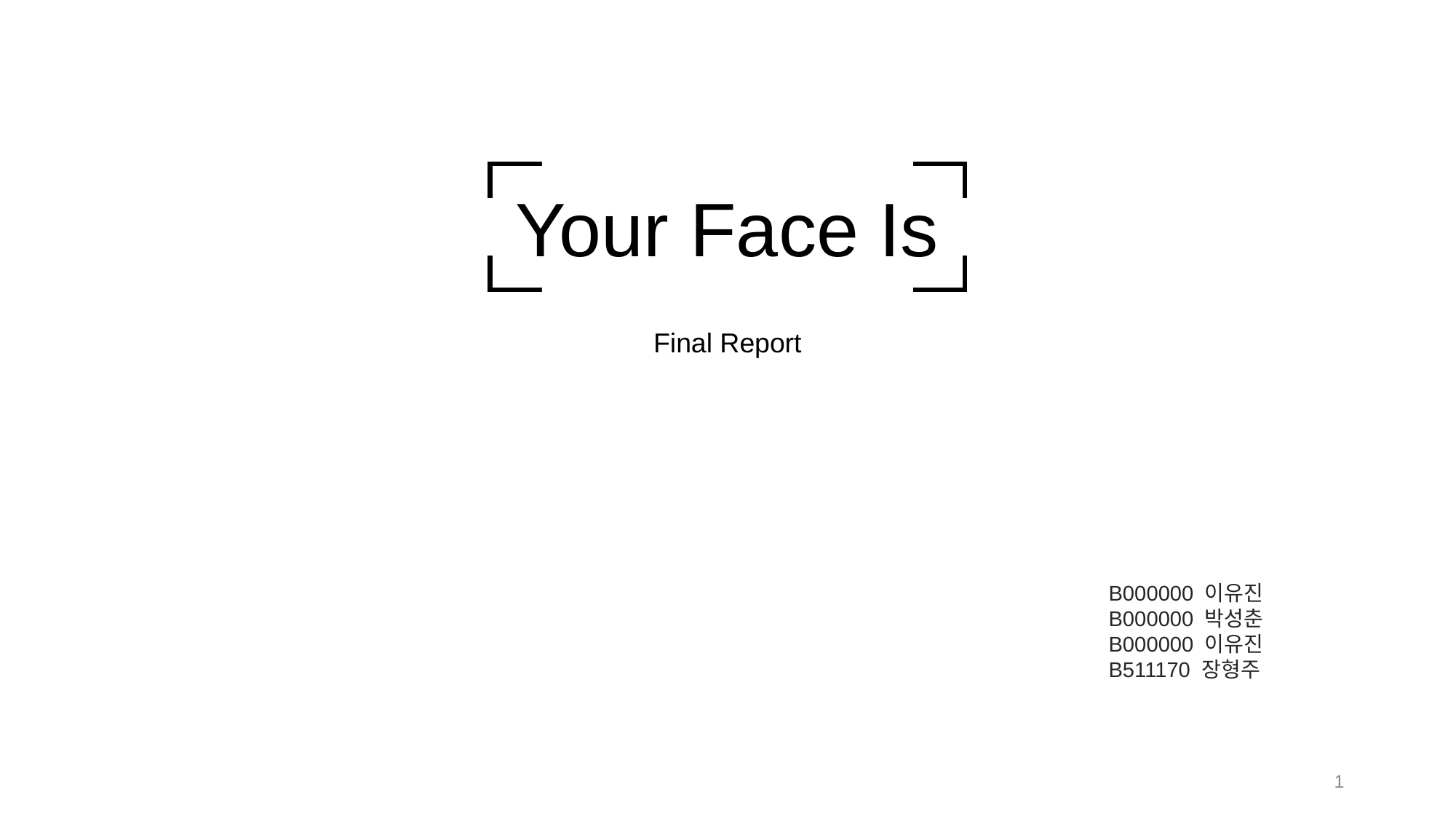

Your Face Is

Final Report
B000000 이유진
B000000 박성춘
B000000 이유진
B511170 장형주
1